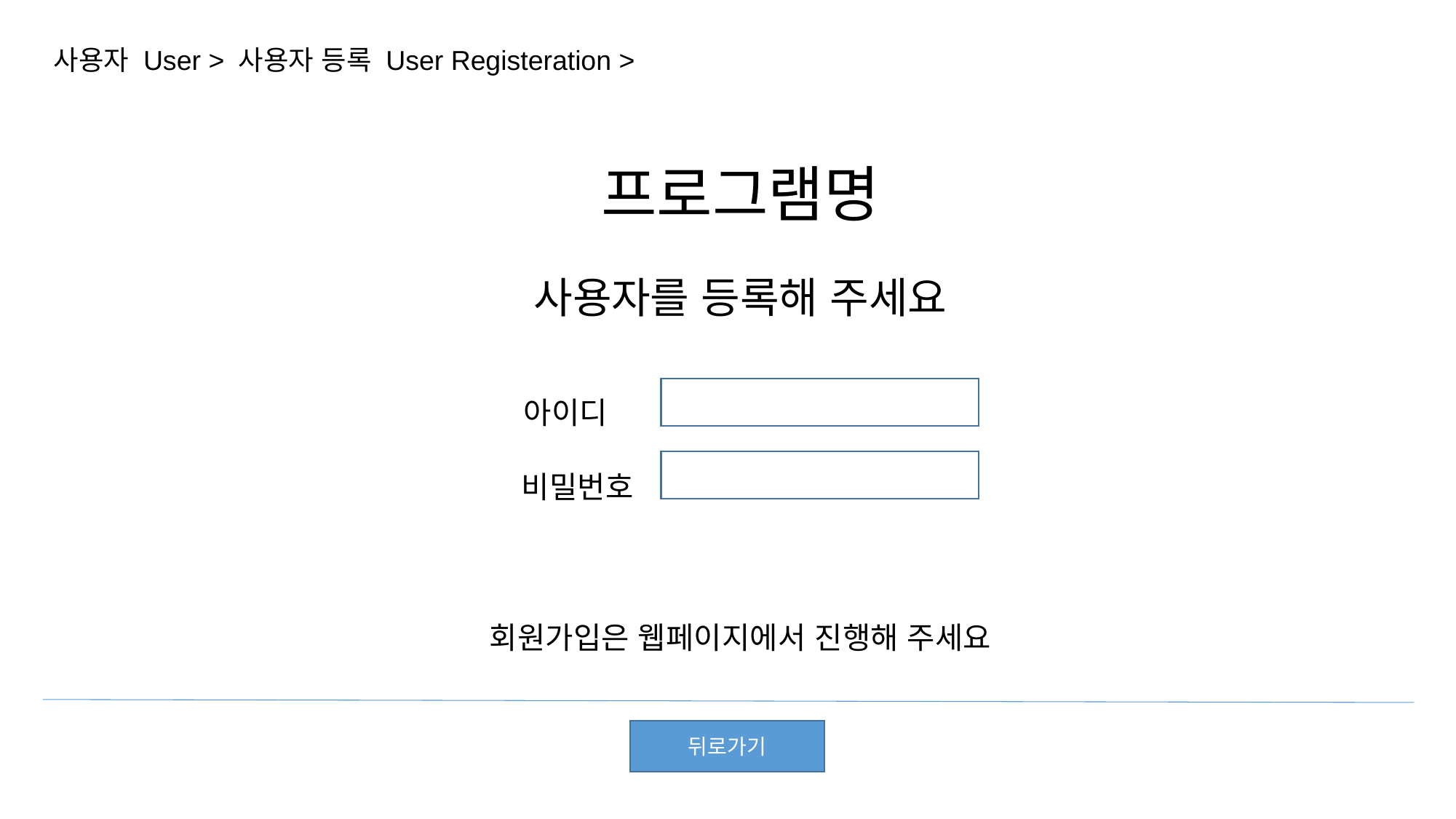

사용자 User > 사용자 등록 User Registeration >
프로그램명

사용자를 등록해 주세요
아이디
뒤로가기
비밀번호
뒤로가기
회원가입은 웹페이지에서 진행해 주세요
뒤로가기